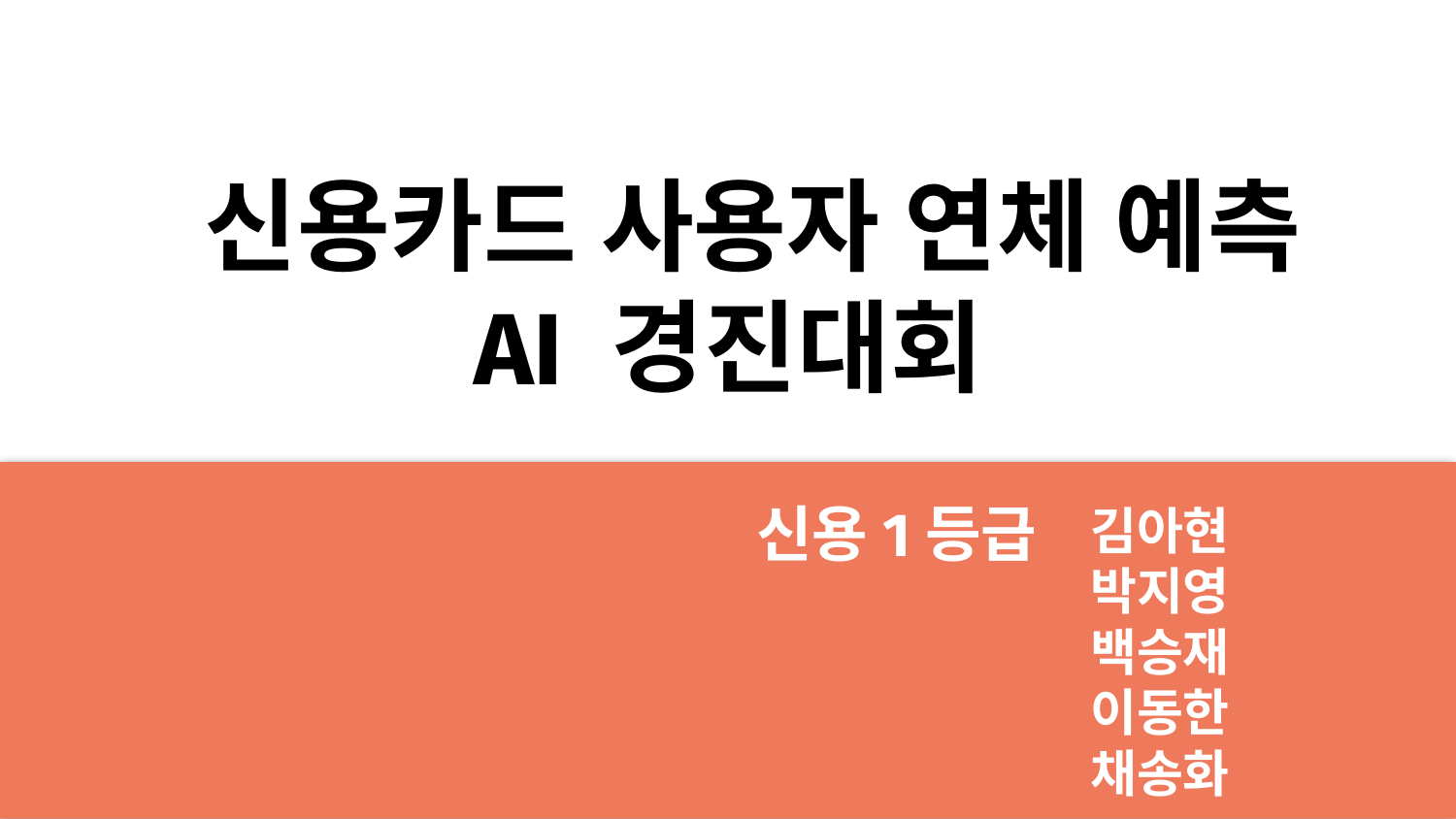

신용카드 사용자 연체 예측
AI 경진대회

신용1등급
김아현
박지영
백승재
이동한
채송화